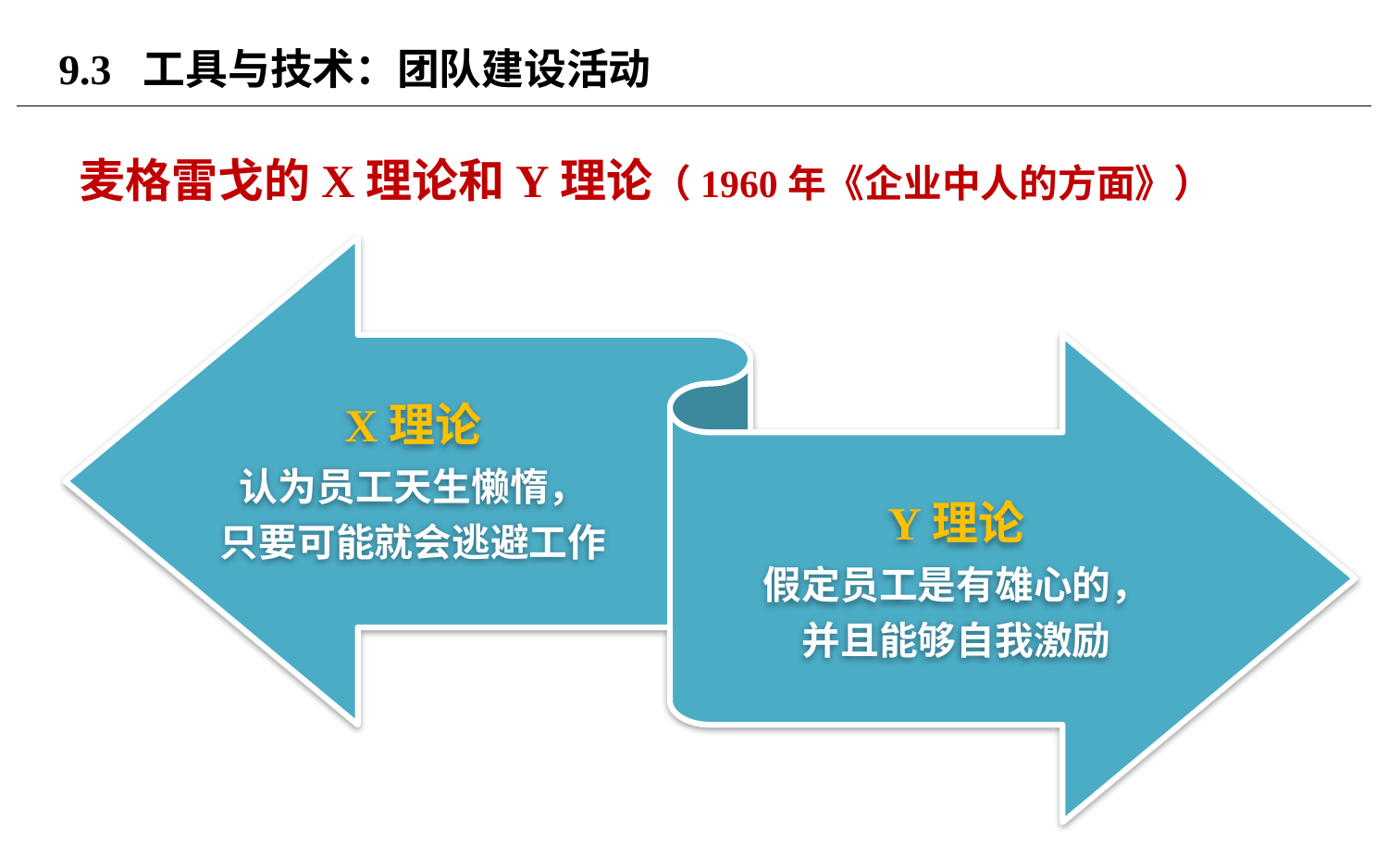

# 9.3  工具与技术：团队建设活动
麦格雷戈的X理论和Y理论（1960年《企业中人的方面》）

X理论
认为员工天生懒惰，
只要可能就会逃避工作
Y理论
假定员工是有雄心的，
并且能够自我激励